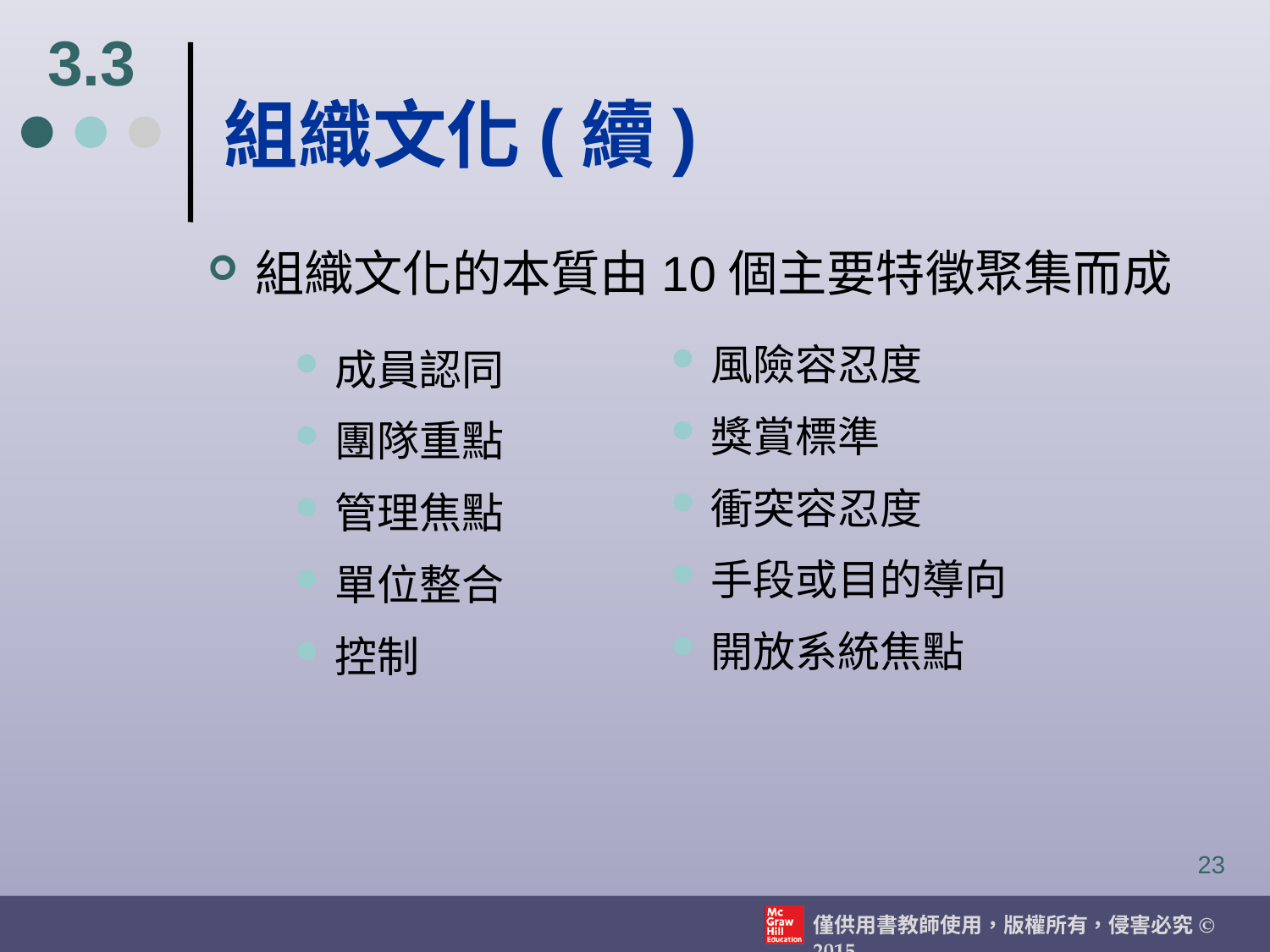

3.3
# 組織文化(續)
組織文化的本質由10個主要特徵聚集而成
風險容忍度
獎賞標準
衝突容忍度
手段或目的導向
開放系統焦點
成員認同
團隊重點
管理焦點
單位整合
控制
23